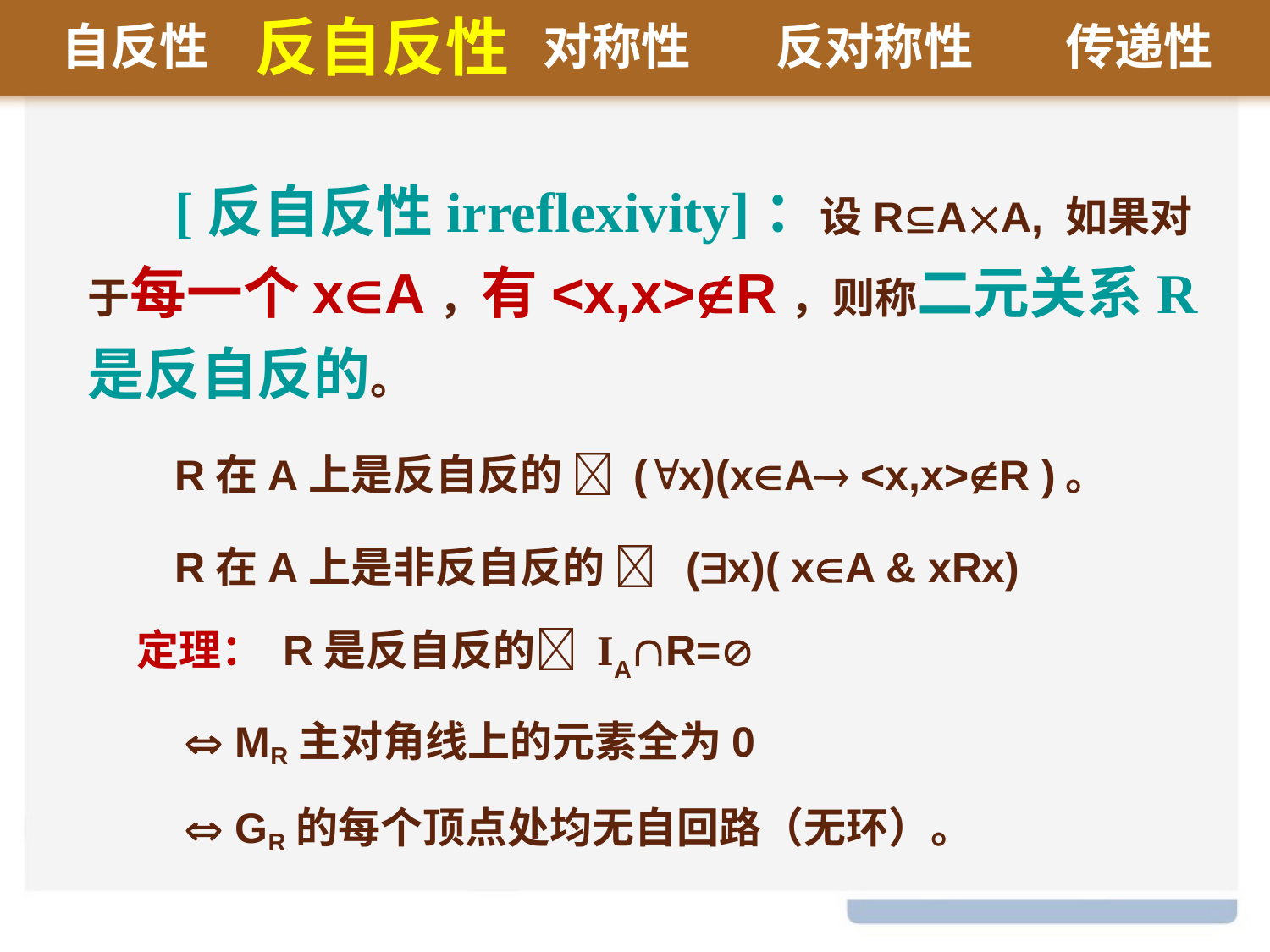

自反性
反自反性
第一部分 集合论
第一部分 集合论
对称性
反对称性
传递性
[反自反性irreflexivity]：设R⊆A×A, 如果对于每一个x∈A，有<x,x>∉R，则称二元关系R是反自反的。
R在A上是反自反的 ⇔ (∀x)(x∈A→ <x,x>∉R )。
R在A上是非反自反的 ⇔  (∃x)( x∈A & xRx)
定理： R是反自反的⇔ IA∩R=∅
    ⇔ MR主对角线上的元素全为0
    ⇔ GR的每个顶点处均无自回路（无环）。